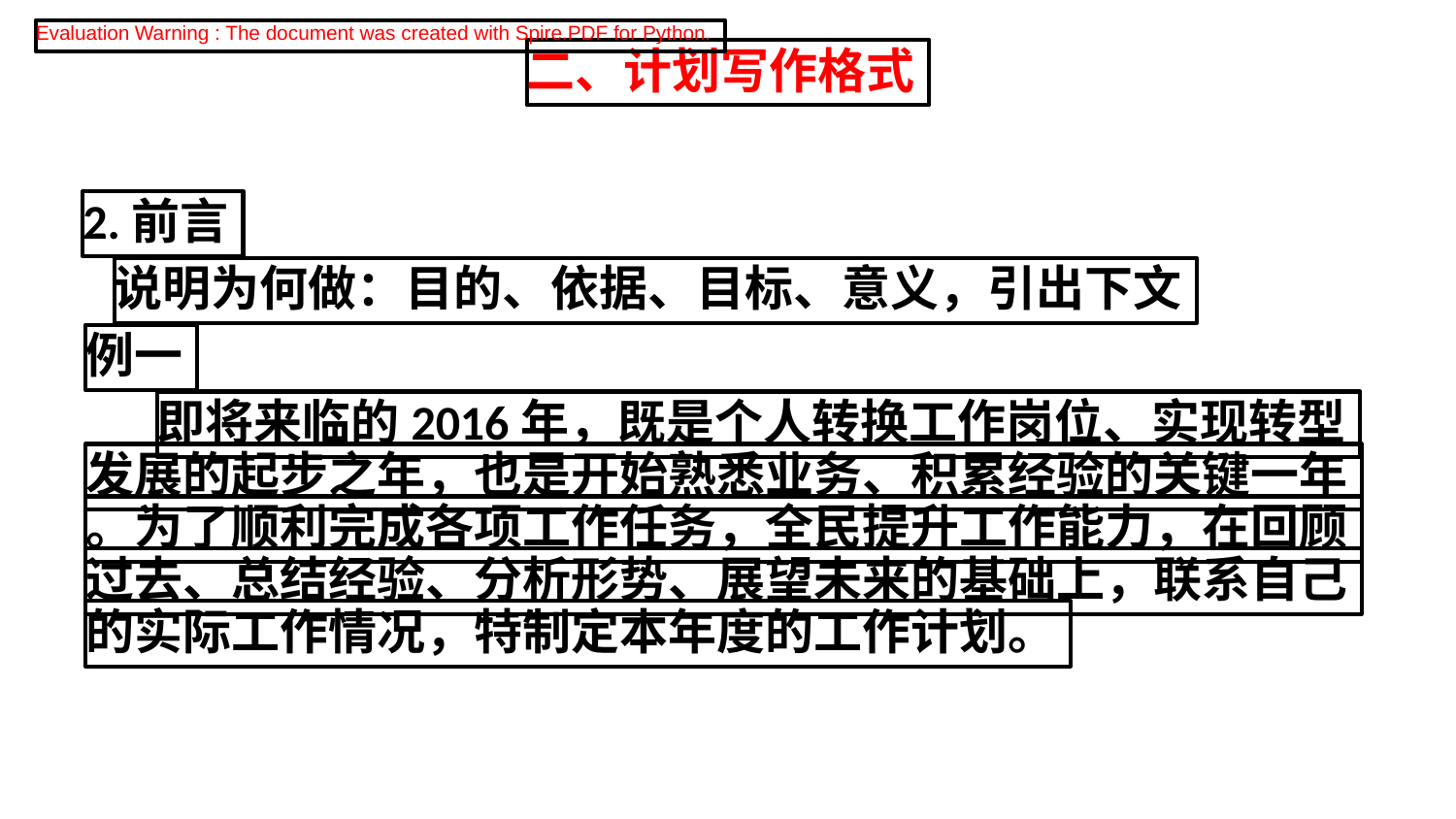

Evaluation Warning : The document was created with Spire.PDF for Python.
二、计划写作格式
2.前言
说明为何做：目的、依据、目标、意义，引出下文
例一
即将来临的2016年，既是个人转换工作岗位、实现转型
发展的起步之年，也是开始熟悉业务、积累经验的关键一年
。为了顺利完成各项工作任务，全民提升工作能力，在回顾
过去、总结经验、分析形势、展望未来的基础上，联系自己
的实际工作情况，特制定本年度的工作计划。